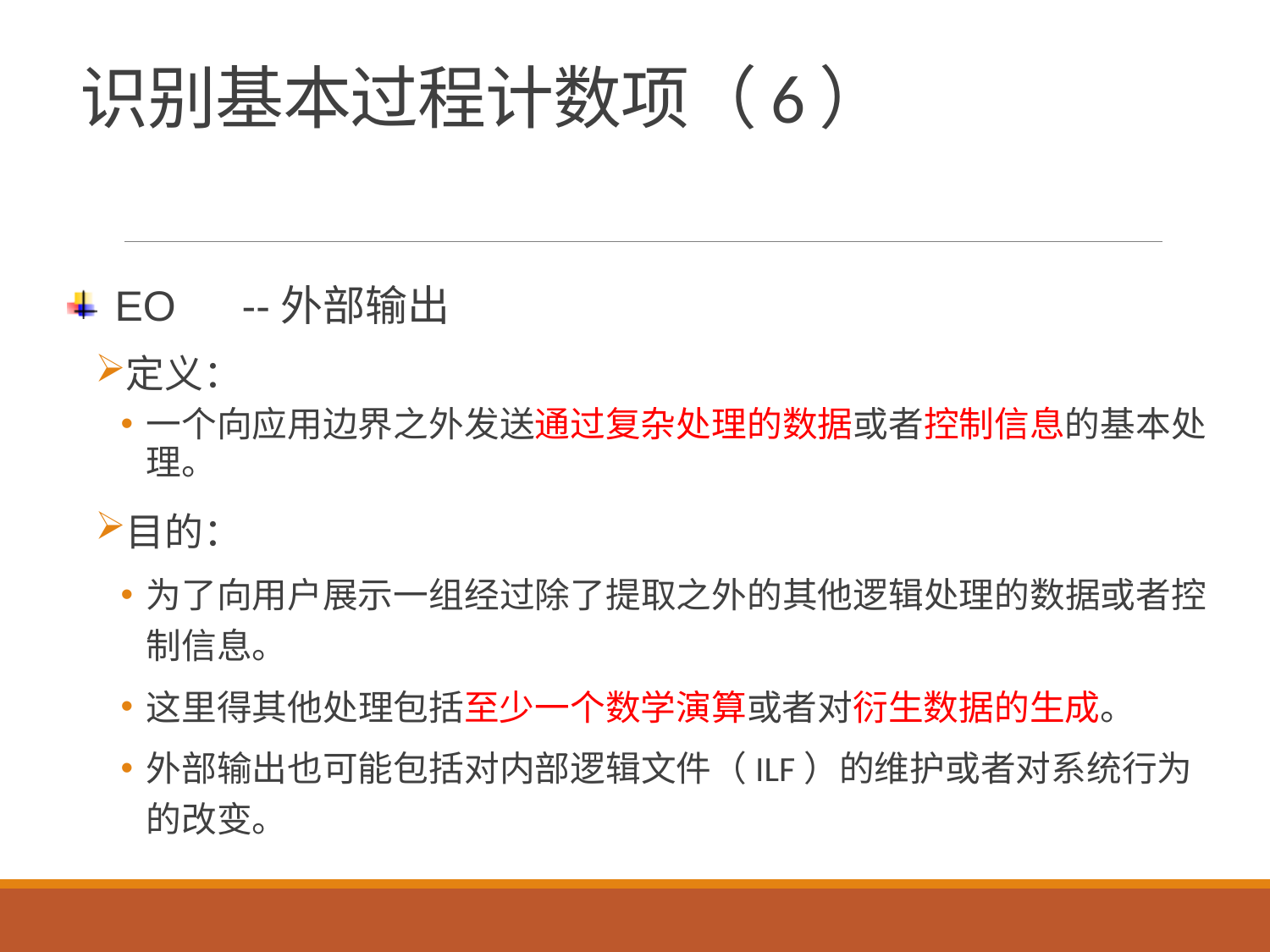

# 识别基本过程计数项（6）
EO	--外部输出
定义：
一个向应用边界之外发送通过复杂处理的数据或者控制信息的基本处理。
目的：
为了向用户展示一组经过除了提取之外的其他逻辑处理的数据或者控制信息。
这里得其他处理包括至少一个数学演算或者对衍生数据的生成。
外部输出也可能包括对内部逻辑文件（ILF）的维护或者对系统行为的改变。